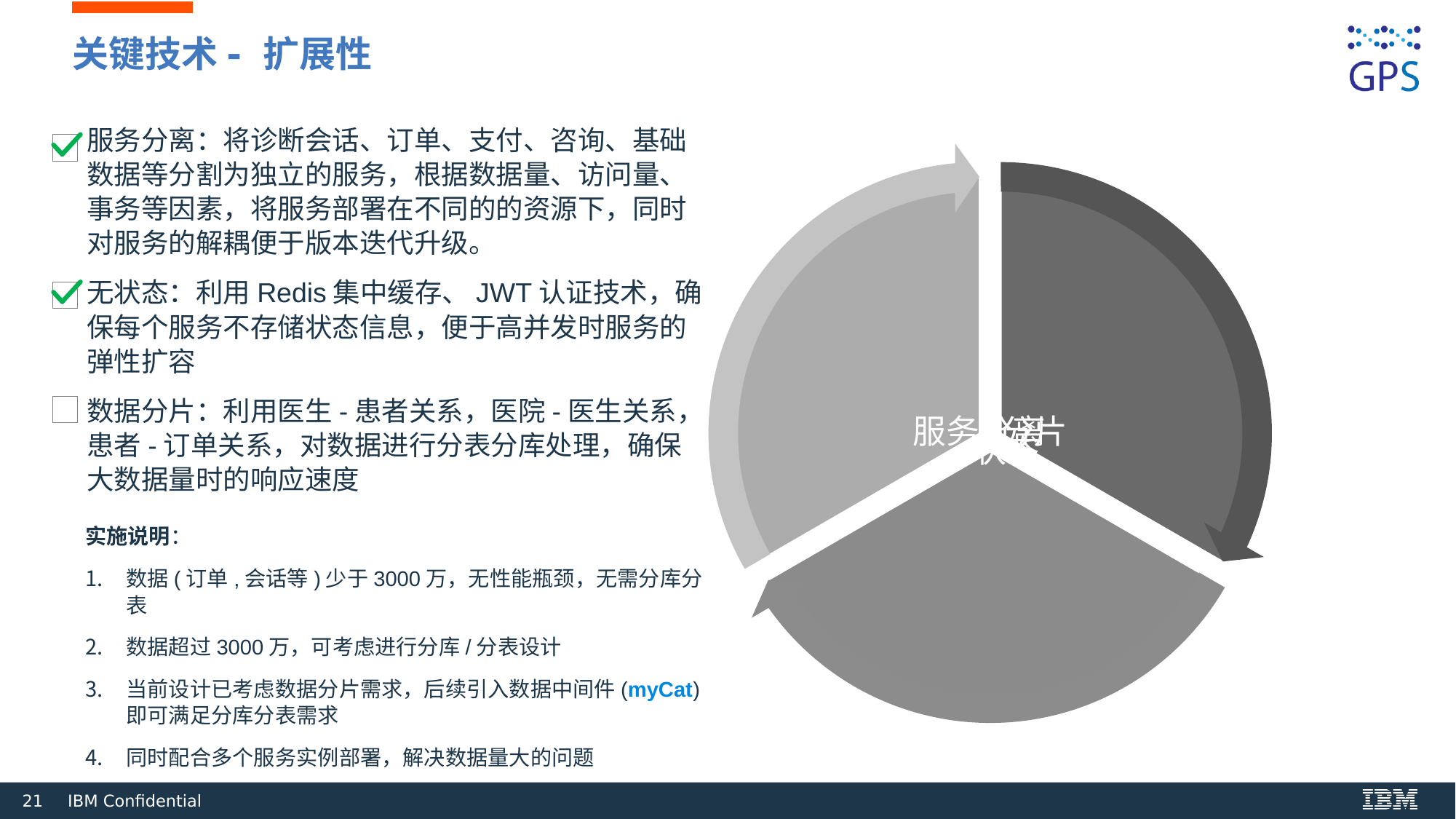

# 关键技术- 扩展性
服务分离：将诊断会话、订单、支付、咨询、基础数据等分割为独立的服务，根据数据量、访问量、事务等因素，将服务部署在不同的的资源下，同时对服务的解耦便于版本迭代升级。
无状态：利用Redis集中缓存、JWT认证技术，确保每个服务不存储状态信息，便于高并发时服务的弹性扩容
数据分片：利用医生-患者关系，医院-医生关系，患者-订单关系，对数据进行分表分库处理，确保大数据量时的响应速度

数据分片
无状态
服务分离

实施说明：
数据(订单,会话等)少于3000万，无性能瓶颈，无需分库分表
数据超过3000万，可考虑进行分库/分表设计
当前设计已考虑数据分片需求，后续引入数据中间件(myCat)即可满足分库分表需求
同时配合多个服务实例部署，解决数据量大的问题